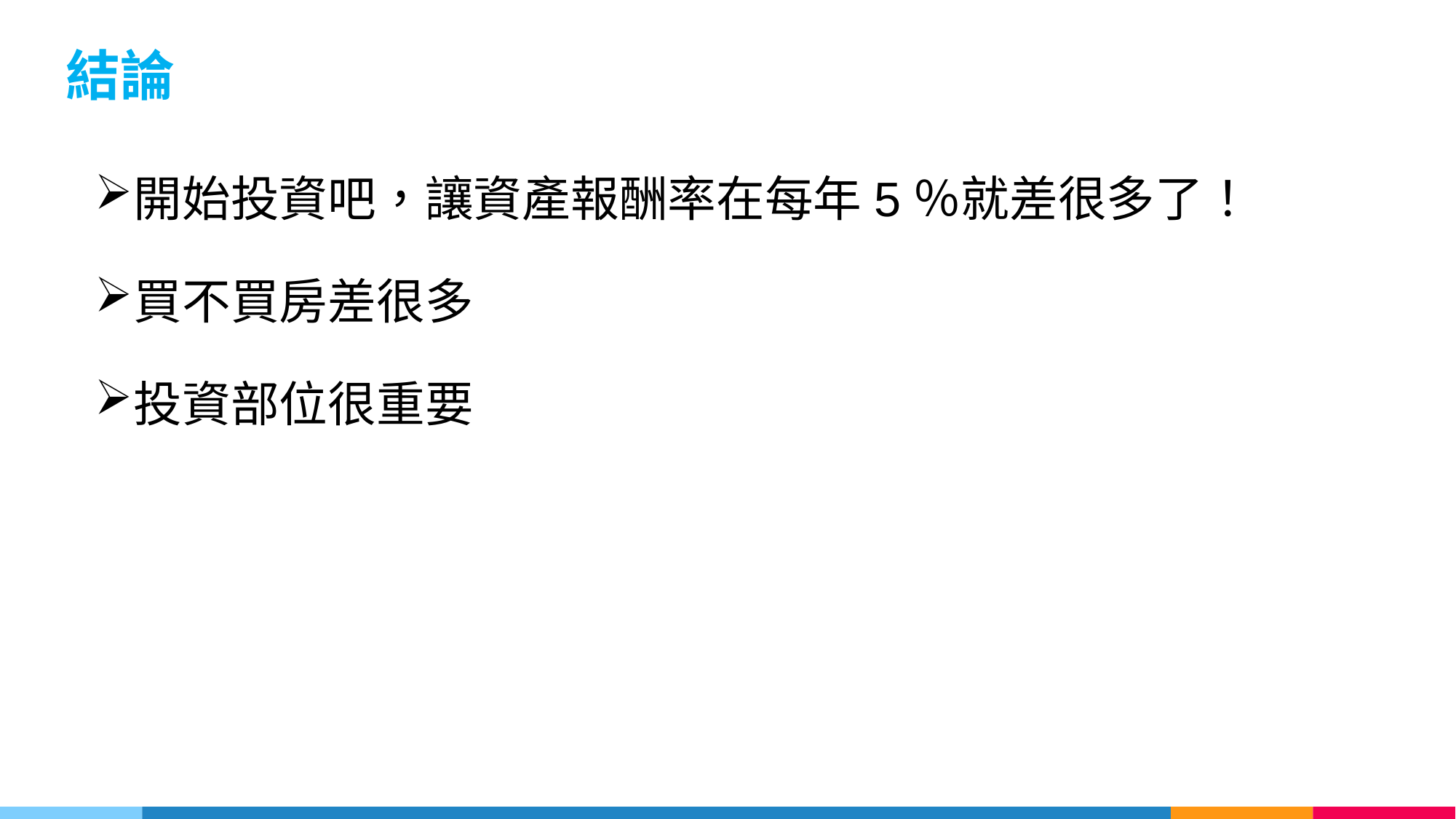

# 結論
開始投資吧，讓資產報酬率在每年5％就差很多了！
買不買房差很多
投資部位很重要